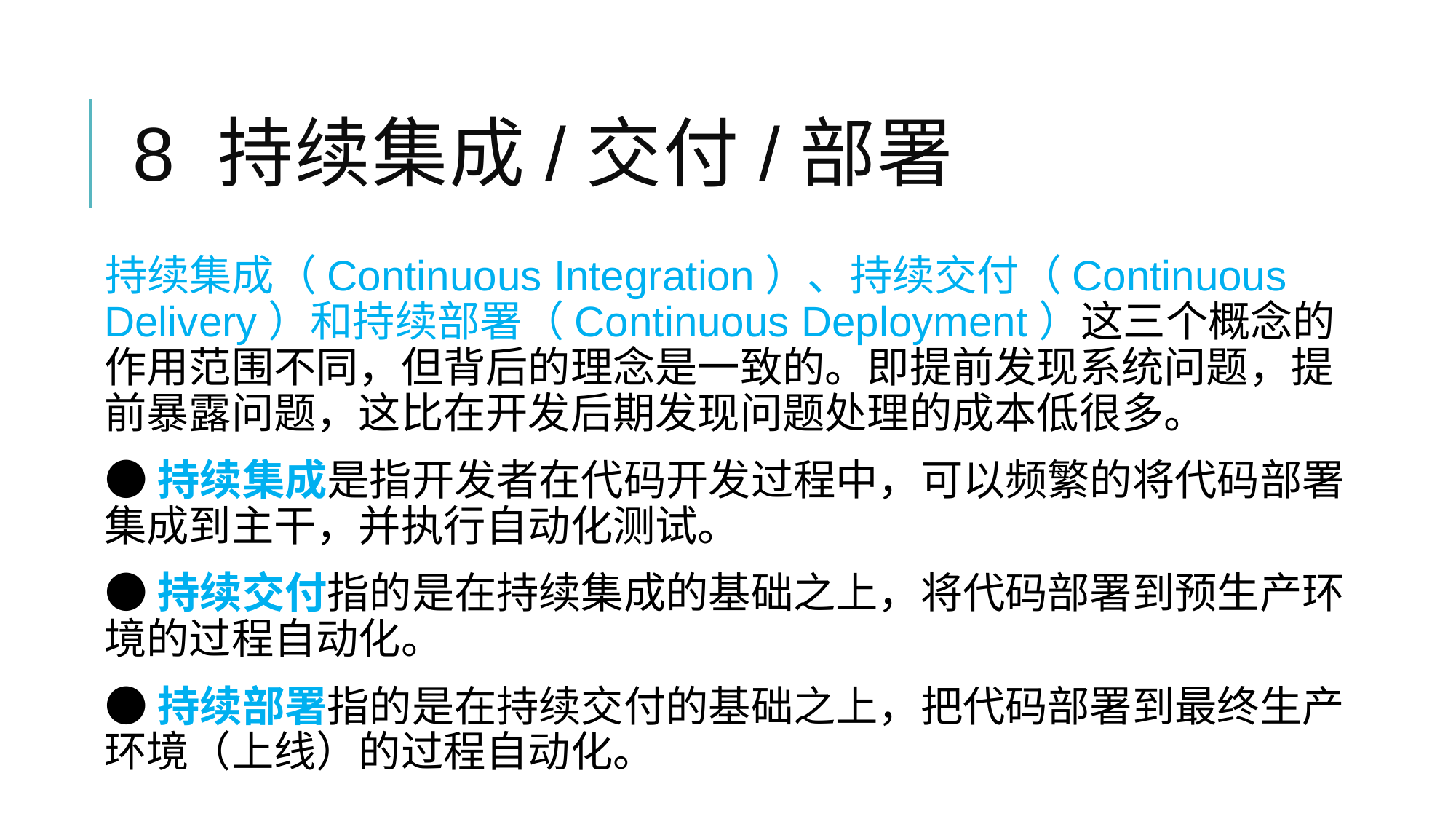

# 8 持续集成/交付/部署
持续集成（Continuous Integration）、持续交付（Continuous Delivery）和持续部署（Continuous Deployment）这三个概念的作用范围不同，但背后的理念是一致的。即提前发现系统问题，提前暴露问题，这比在开发后期发现问题处理的成本低很多。
●持续集成是指开发者在代码开发过程中，可以频繁的将代码部署集成到主干，并执行自动化测试。
●持续交付指的是在持续集成的基础之上，将代码部署到预生产环境的过程自动化。
●持续部署指的是在持续交付的基础之上，把代码部署到最终生产环境（上线）的过程自动化。